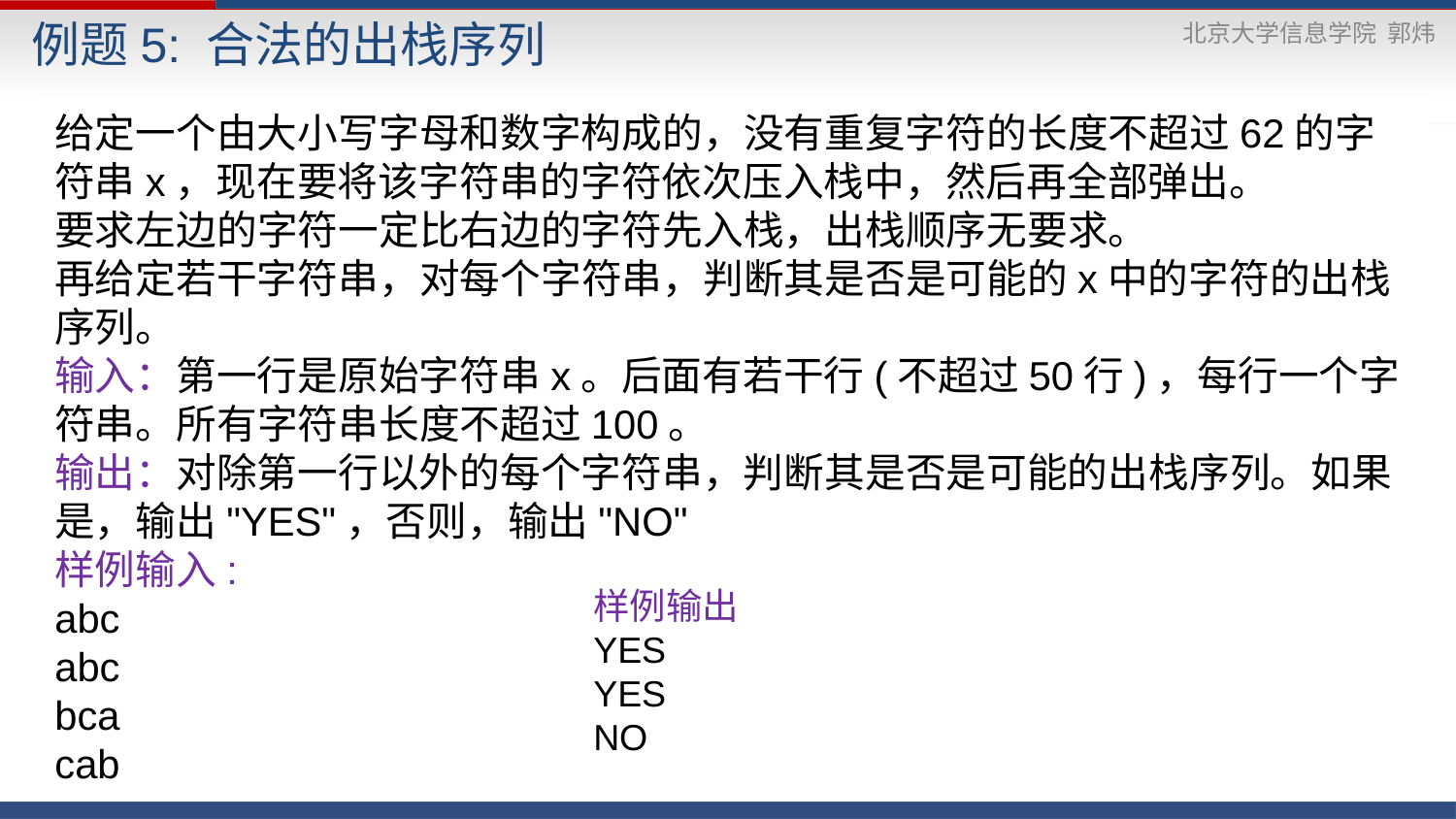

例题5: 合法的出栈序列
给定一个由大小写字母和数字构成的，没有重复字符的长度不超过62的字符串x，现在要将该字符串的字符依次压入栈中，然后再全部弹出。
要求左边的字符一定比右边的字符先入栈，出栈顺序无要求。
再给定若干字符串，对每个字符串，判断其是否是可能的x中的字符的出栈序列。
输入：第一行是原始字符串x。后面有若干行(不超过50行)，每行一个字符串。所有字符串长度不超过100。
输出：对除第一行以外的每个字符串，判断其是否是可能的出栈序列。如果是，输出"YES"，否则，输出"NO"
样例输入:
abc
abc
bca
cab
样例输出
YES
YES
NO